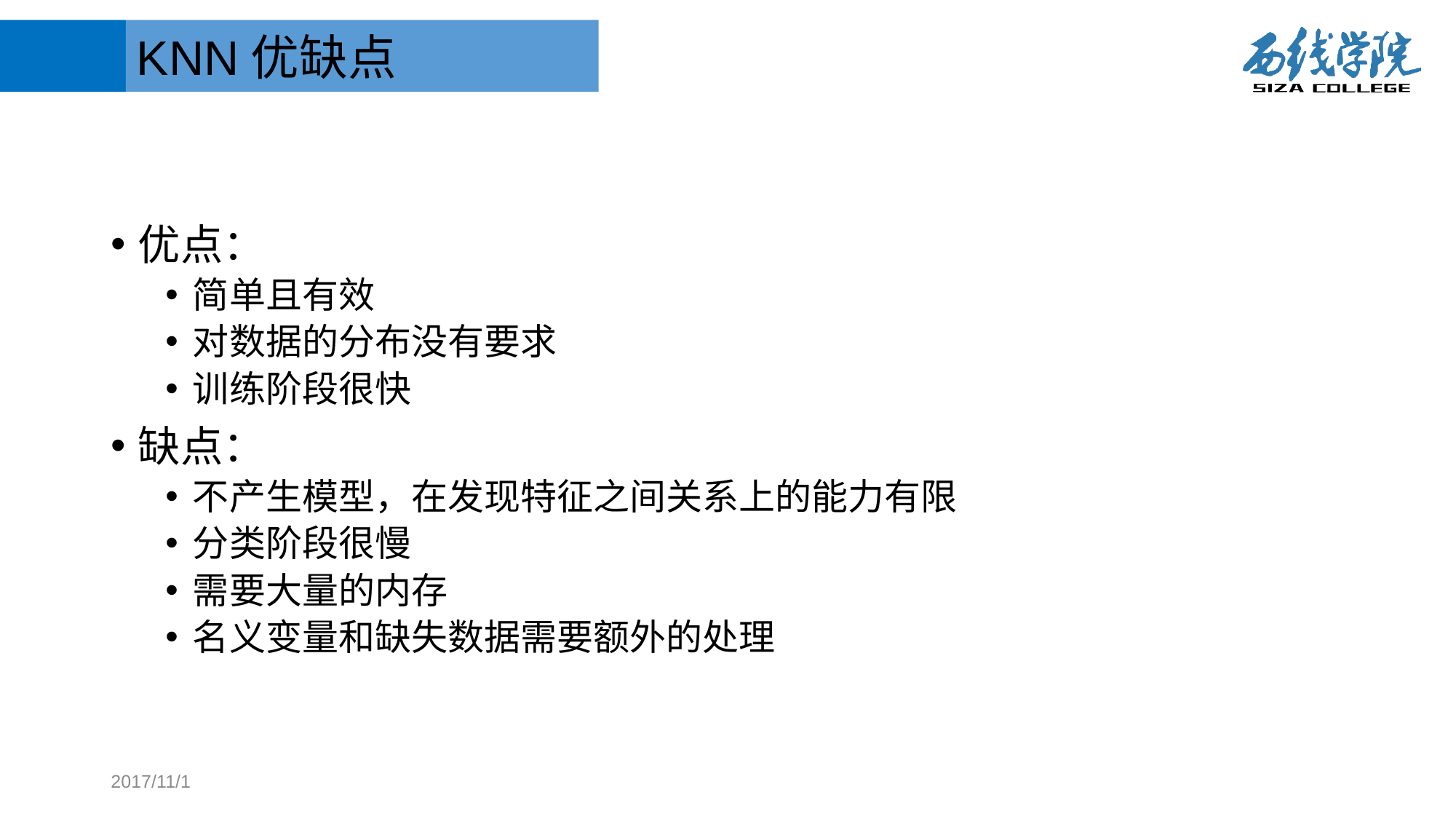

# KNN优缺点
优点：
简单且有效
对数据的分布没有要求
训练阶段很快
缺点：
不产生模型，在发现特征之间关系上的能力有限
分类阶段很慢
需要大量的内存
名义变量和缺失数据需要额外的处理
2017/11/1